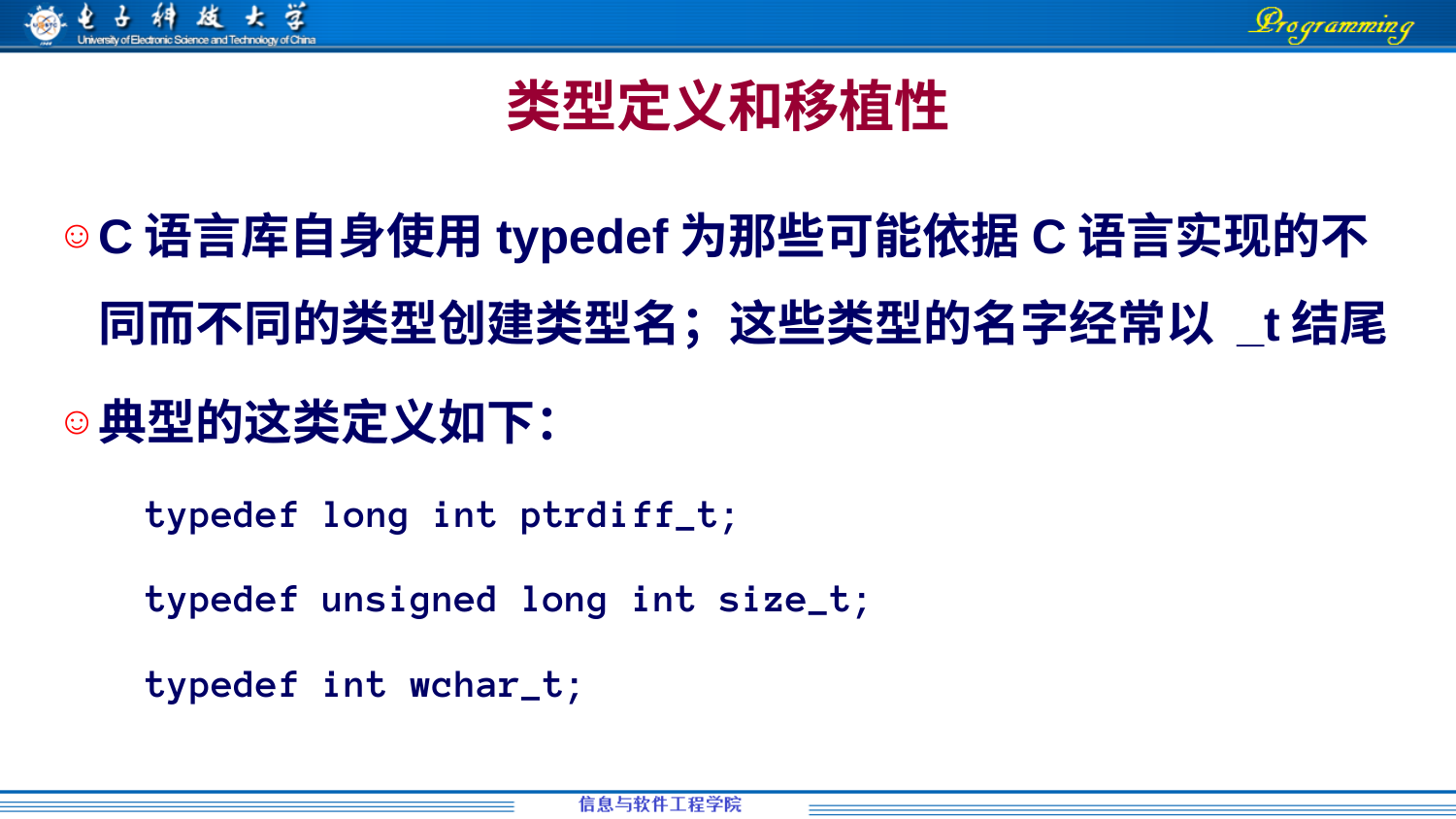

# 类型定义和移植性
C语言库自身使用typedef为那些可能依据C语言实现的不同而不同的类型创建类型名；这些类型的名字经常以 _t结尾
典型的这类定义如下：
	typedef long int ptrdiff_t;
	typedef unsigned long int size_t;
	typedef int wchar_t;